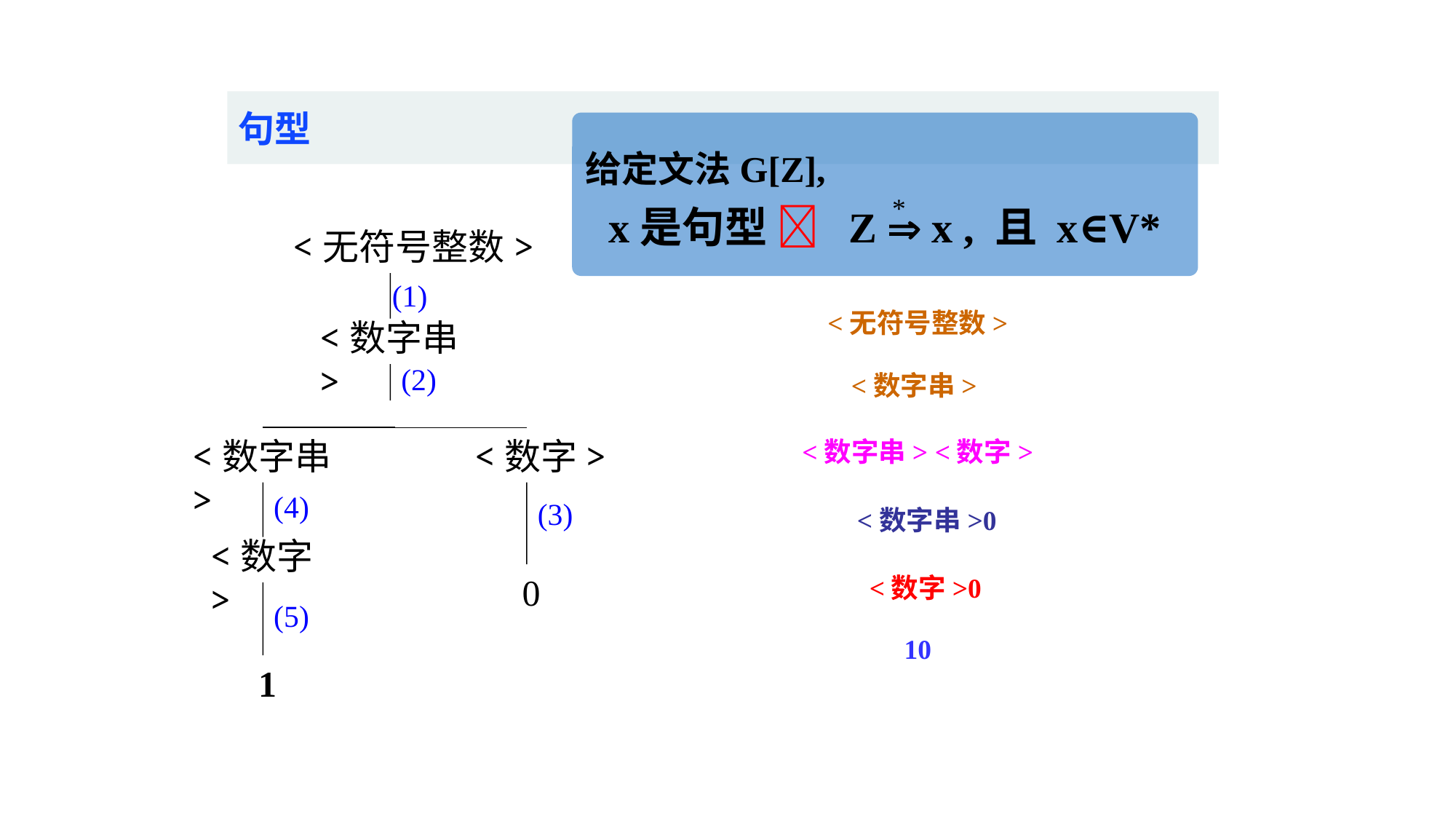

句型
给定文法G[Z],
x是句型 ⇔  Z ⇒ x , 且 x∈V*
*
<无符号整数>
(1)

<无符号整数>
<数字串>
(2)

<数字串>
<数字串>
<数字>
<数字串> <数字>
(4)

(3)
<数字串>0
<数字>
0
<数字>0

(5)
10
1